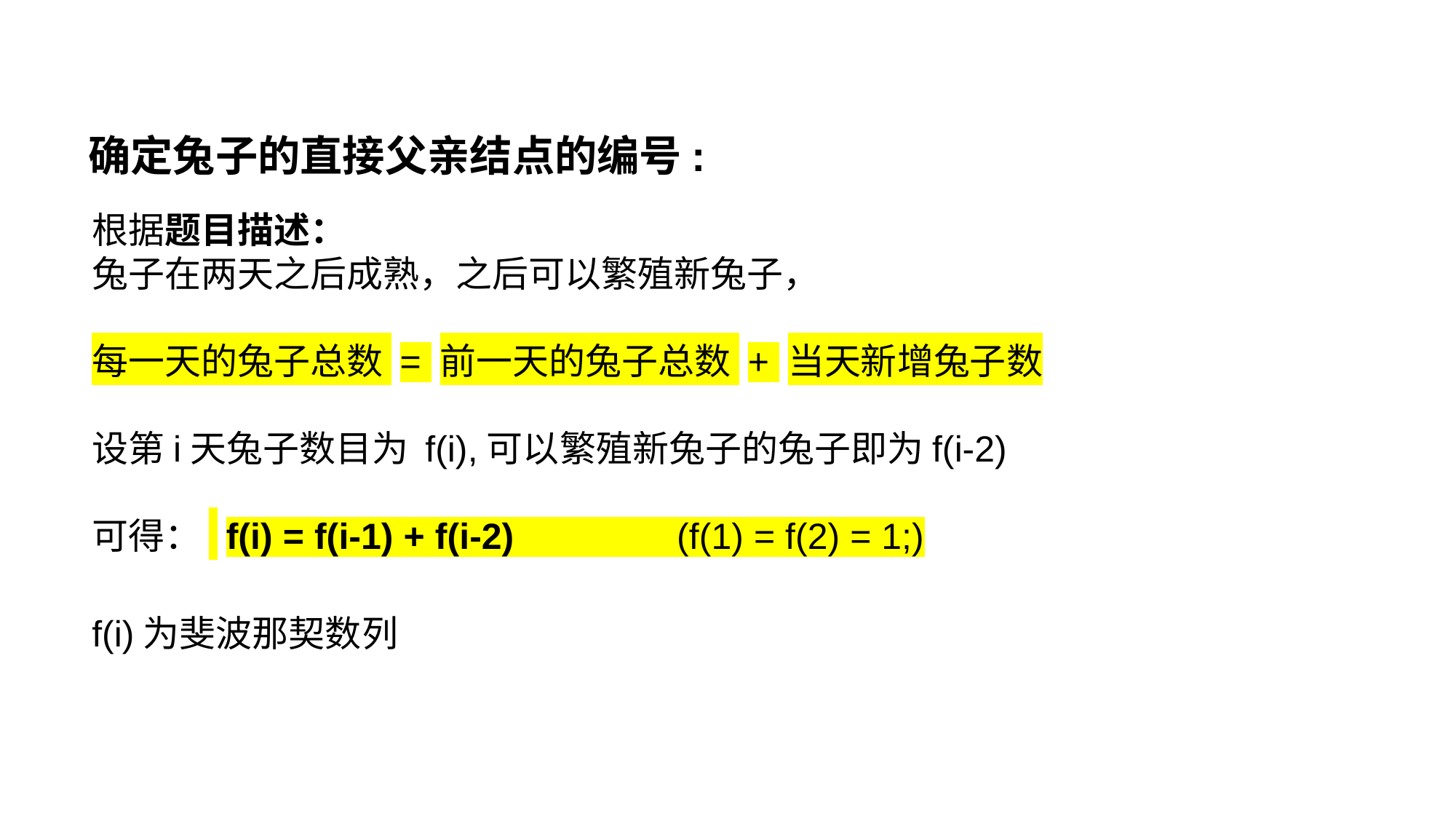

# 确定兔子的直接父亲结点的编号:
根据题目描述：
兔子在两天之后成熟，之后可以繁殖新兔子，

每一天的兔子总数 = 前一天的兔子总数 + 当天新增兔子数

设第i天兔子数目为 f(i),可以繁殖新兔子的兔子即为f(i-2)

可得：  f(i) = f(i-1) + f(i-2)                (f(1) = f(2) = 1;)

f(i)为斐波那契数列